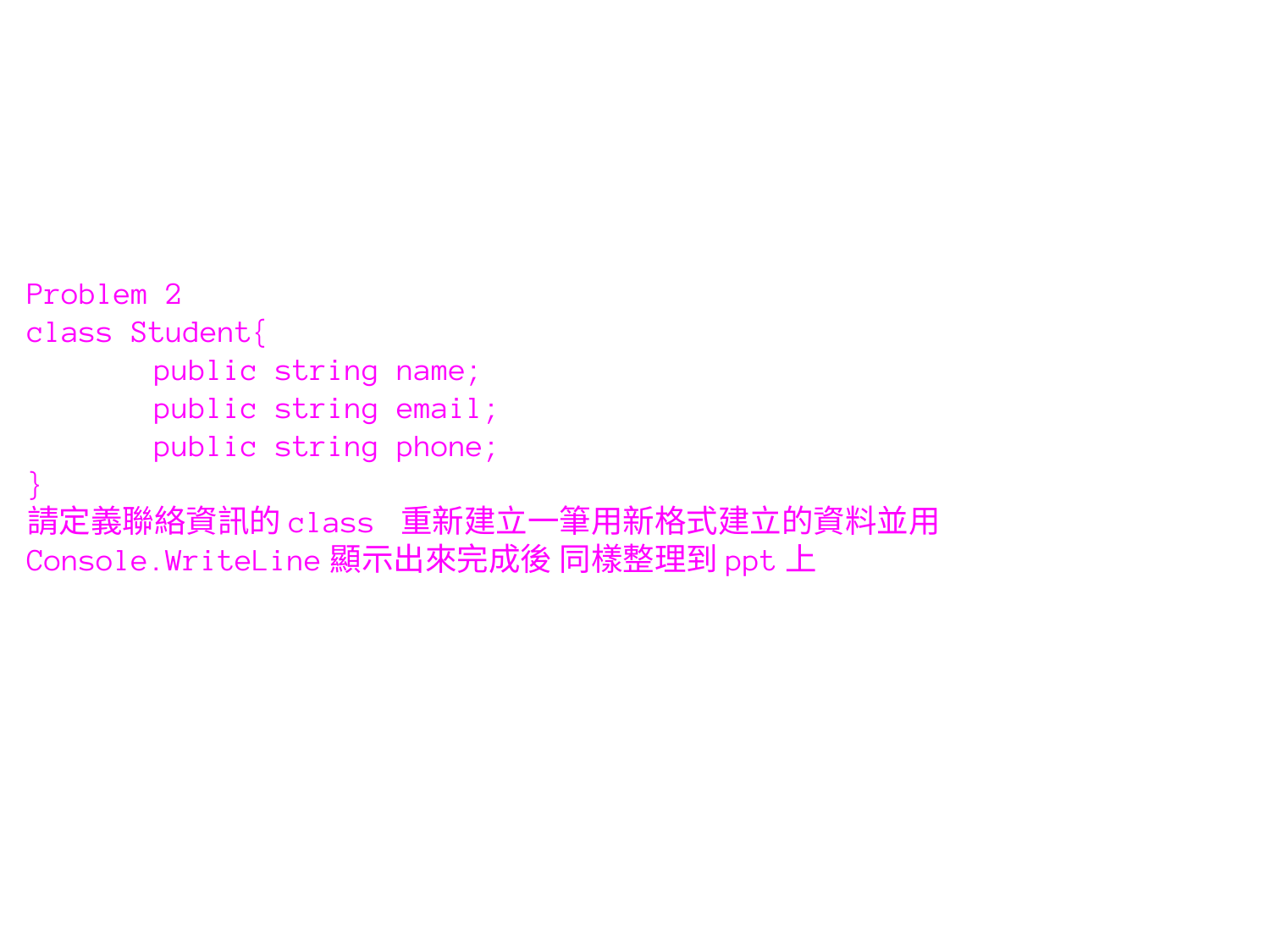

Problem 2
class Student{
	public string name;
	public string email;
	public string phone;
}
請定義聯絡資訊的class 重新建立一筆用新格式建立的資料並用Console.WriteLine顯示出來完成後 同樣整理到ppt上